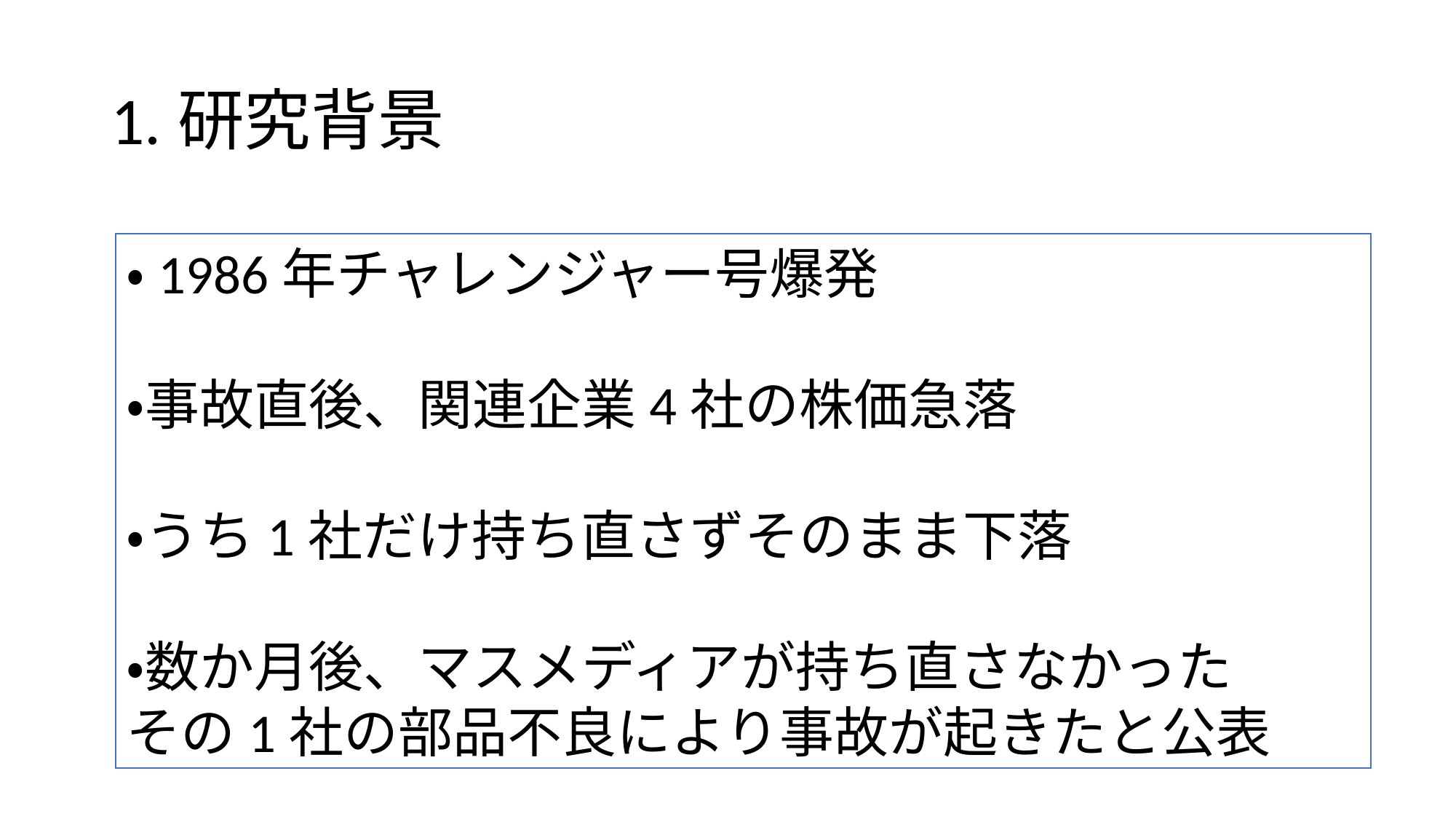

# 1.研究背景
・1986年チャレンジャー号爆発

・事故直後、関連企業4社の株価急落

・うち1社だけ持ち直さずそのまま下落

・数か月後、マスメディアが持ち直さなかった
その1社の部品不良により事故が起きたと公表